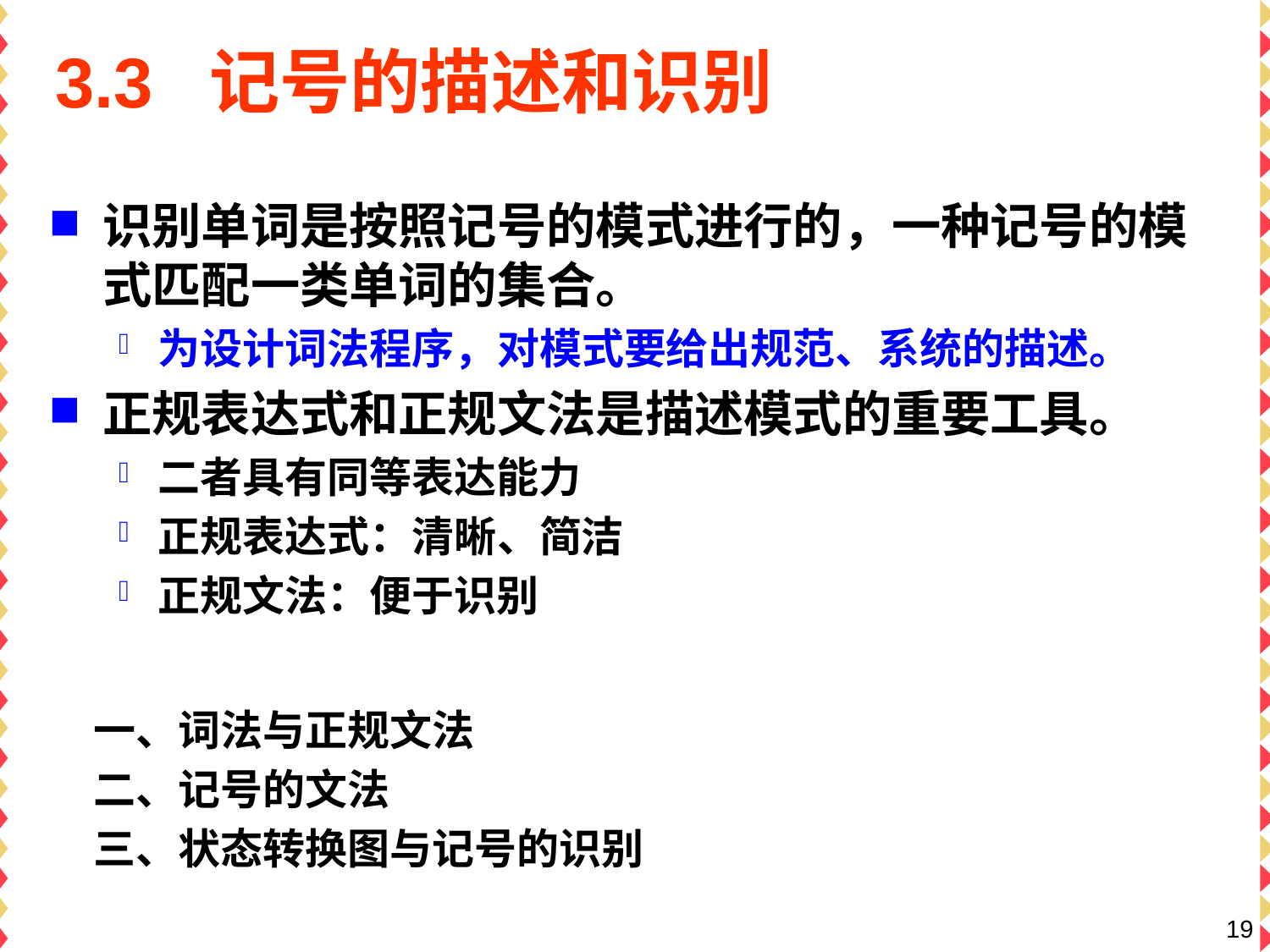

# 3.3  记号的描述和识别
识别单词是按照记号的模式进行的，一种记号的模式匹配一类单词的集合。
为设计词法程序，对模式要给出规范、系统的描述。
正规表达式和正规文法是描述模式的重要工具。
二者具有同等表达能力
正规表达式：清晰、简洁
正规文法：便于识别

   一、词法与正规文法
   二、记号的文法
   三、状态转换图与记号的识别
19